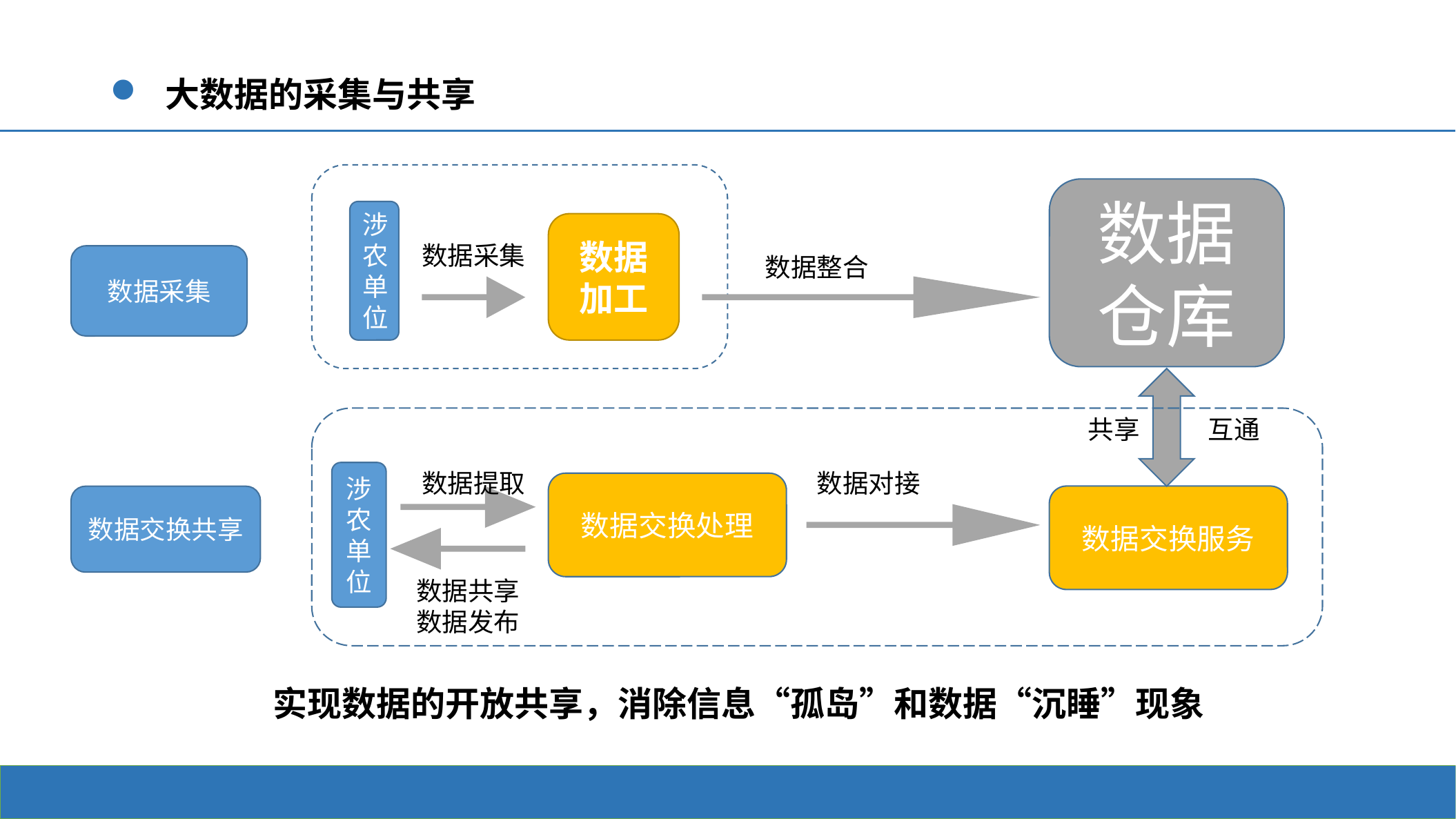

# 大数据的采集与共享

数据仓库
涉农单位
数据
加工
数据采集
数据采集
数据整合

共享
互通
涉农单位
数据提取
数据对接
数据交换处理

数据交换服务
数据交换共享

数据共享
数据发布
实现数据的开放共享，消除信息“孤岛”和数据“沉睡”现象